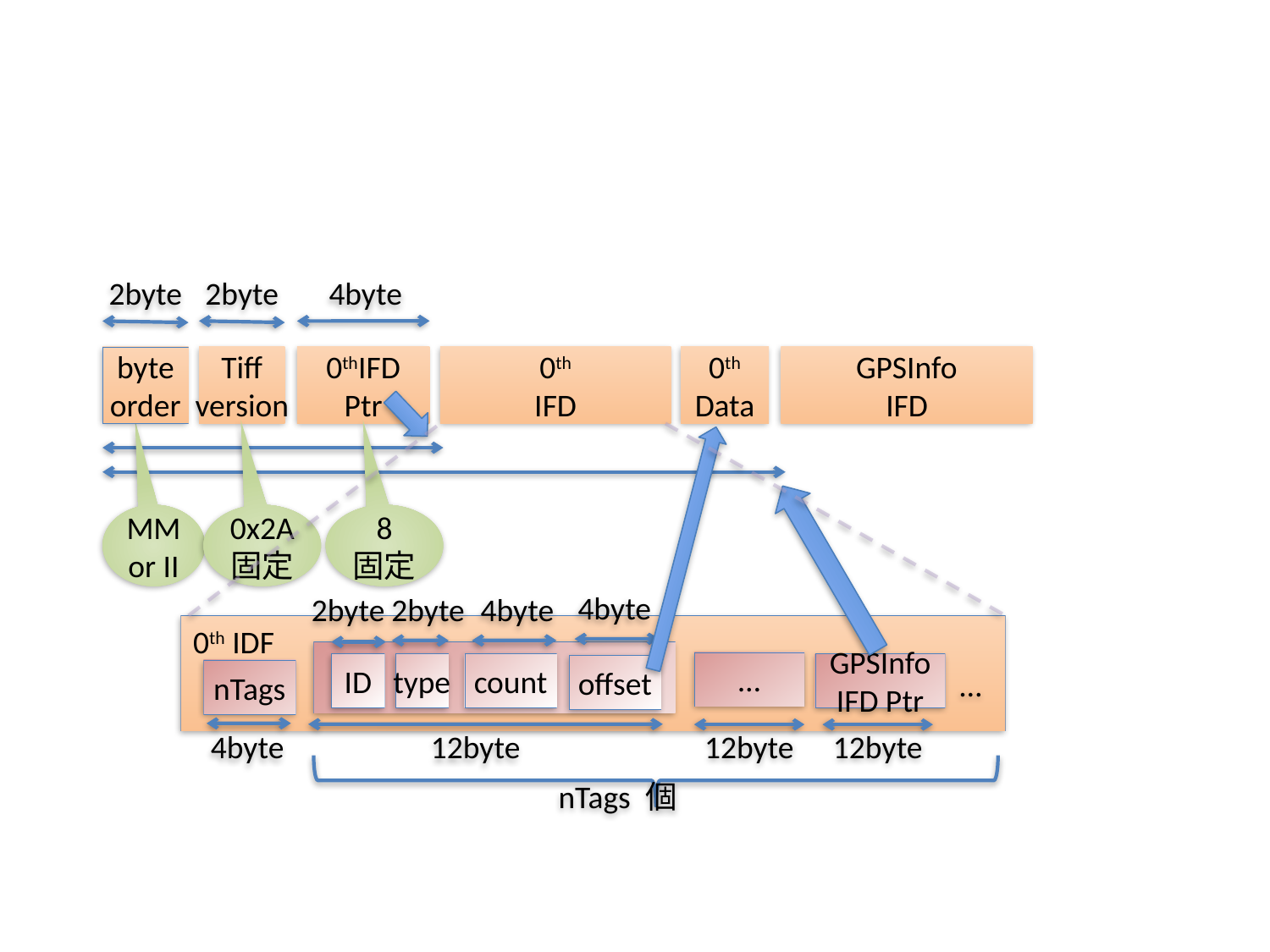

#

2byte
2byte
4byte
Tiff
version
0thIFD
Ptr
0th
IFD
0th
Data
GPSInfo
IFD
byte
order

MM
or II
0x2A
固定
8
固定

4byte
2byte
2byte
4byte
0th IDF

…
ID
type
count
GPSInfo
IFD Ptr
offset
…
nTags
12byte
12byte
4byte
12byte
nTags 個